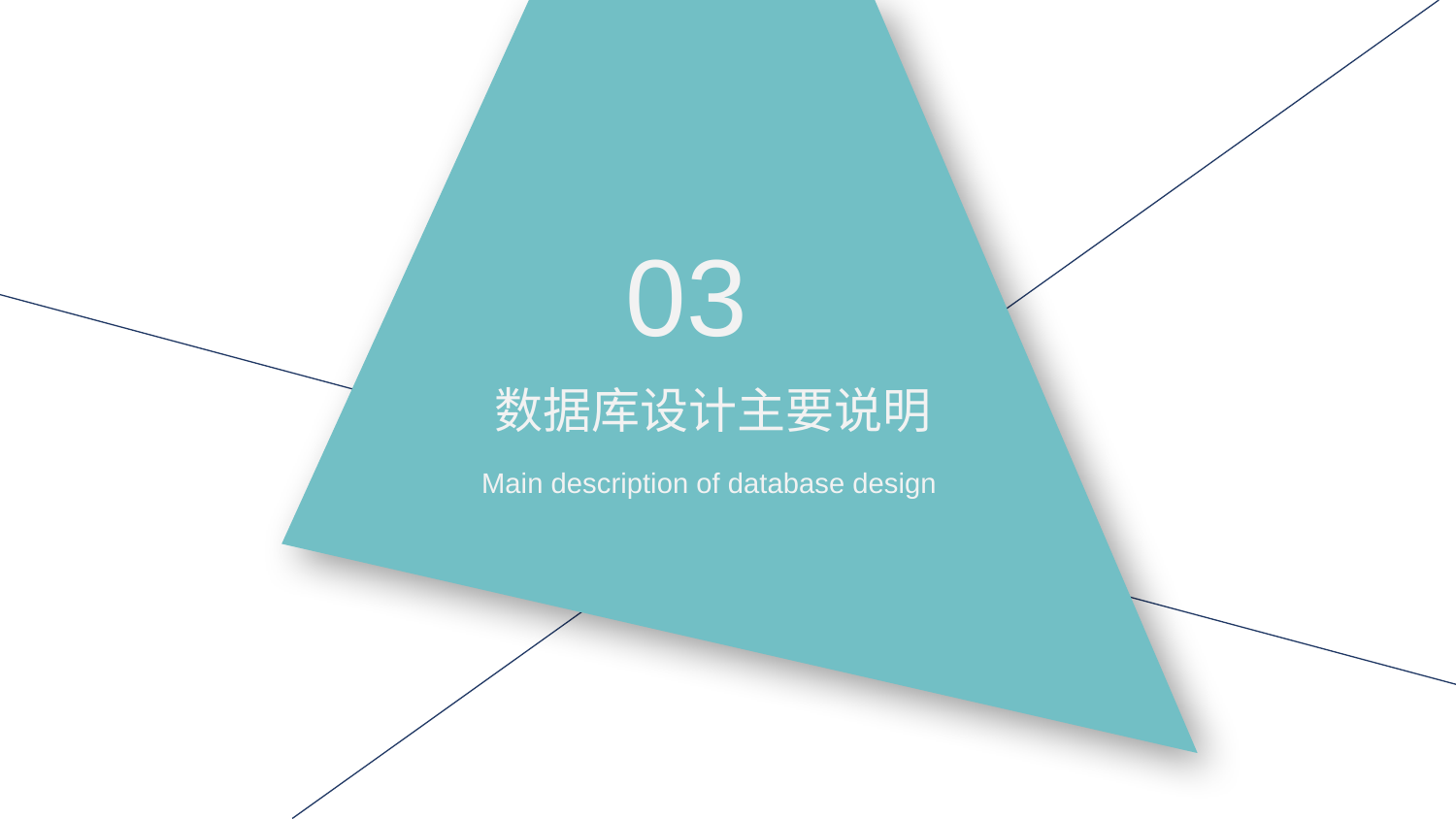

03

数据库设计主要说明
Main description of database design